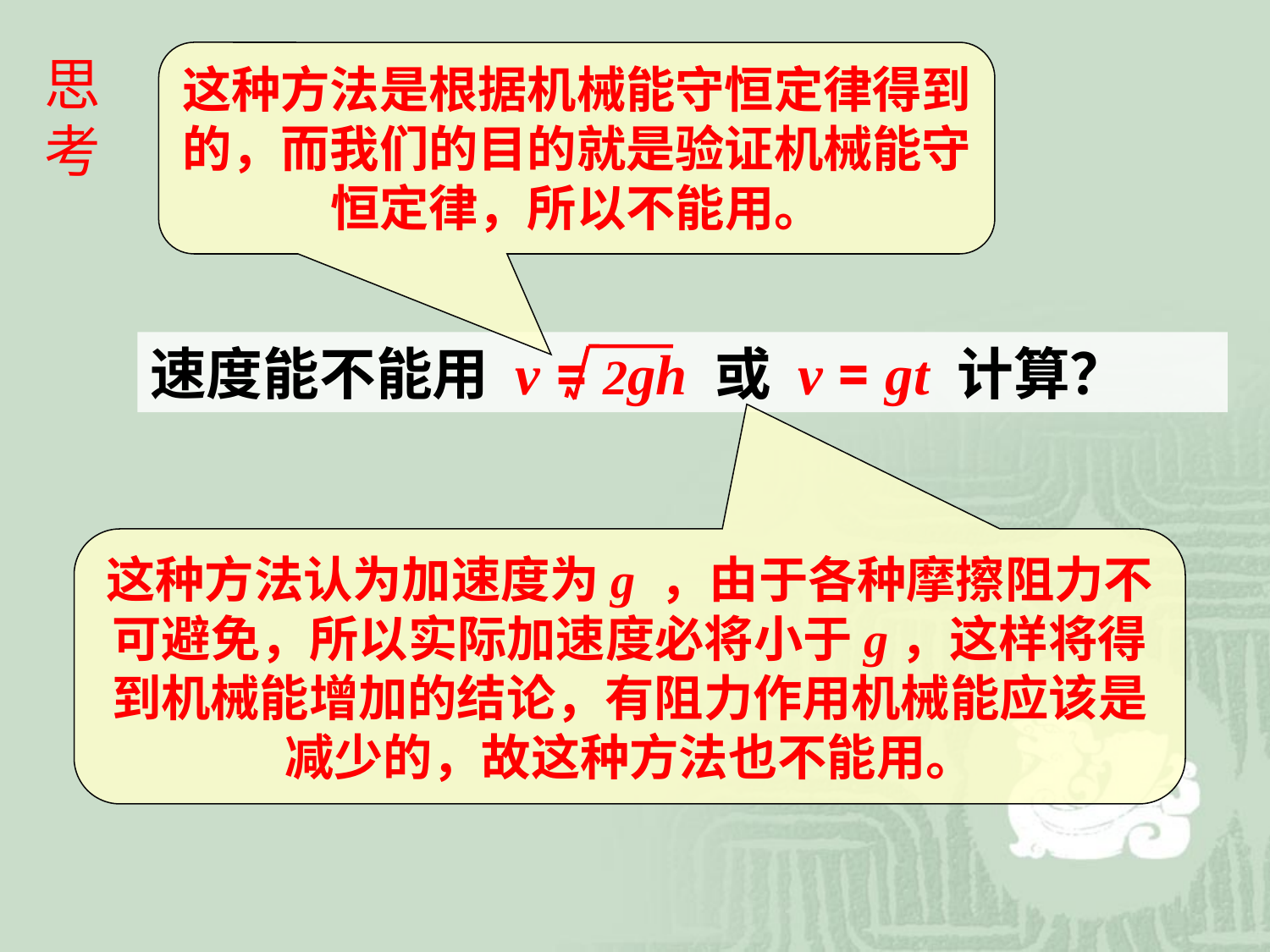

思考
这种方法是根据机械能守恒定律得到的，而我们的目的就是验证机械能守恒定律，所以不能用。
速度能不能用 v = 2gh 或 v = gt 计算？

这种方法认为加速度为g ，由于各种摩擦阻力不可避免，所以实际加速度必将小于g，这样将得到机械能增加的结论，有阻力作用机械能应该是减少的，故这种方法也不能用。